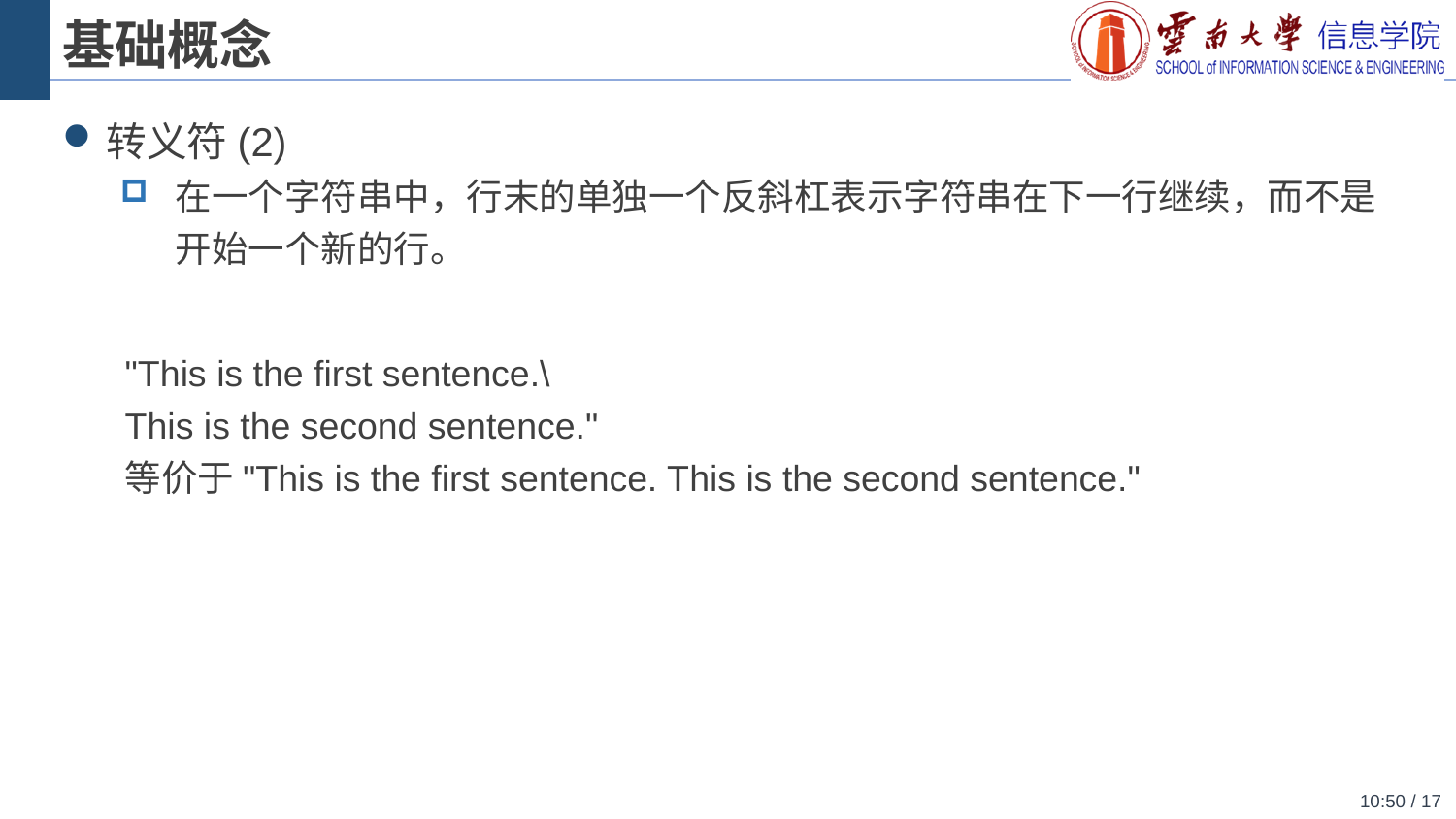

# 基础概念
转义符(2)
在一个字符串中，行末的单独一个反斜杠表示字符串在下一行继续，而不是开始一个新的行。

"This is the first sentence.\
This is the second sentence."
等价于"This is the first sentence. This is the second sentence."